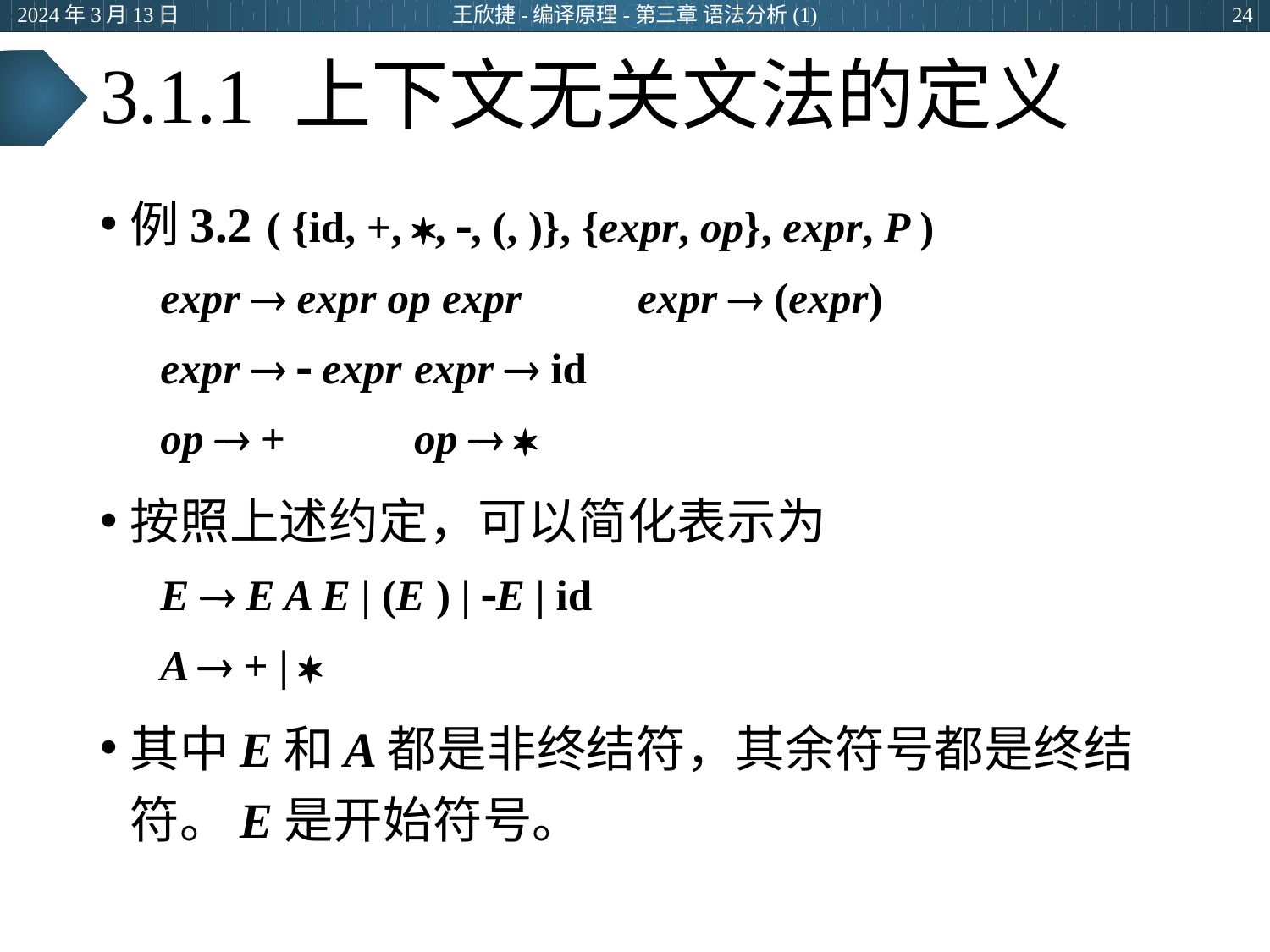

2024年3月13日
王欣捷-编译原理-第三章 语法分析(1)
24
# 3.1.1 上下文无关文法的定义
例3.2 ( {id, +, ∗, −, (, )}, {expr, op}, expr, P )
expr → expr op expr  		expr → (expr)
expr → − expr 			expr → id
op → +   				op → ∗
按照上述约定，可以简化表示为
E → E A E | (E ) | −E | id
A → + | ∗
其中E和A都是非终结符，其余符号都是终结符。E是开始符号。